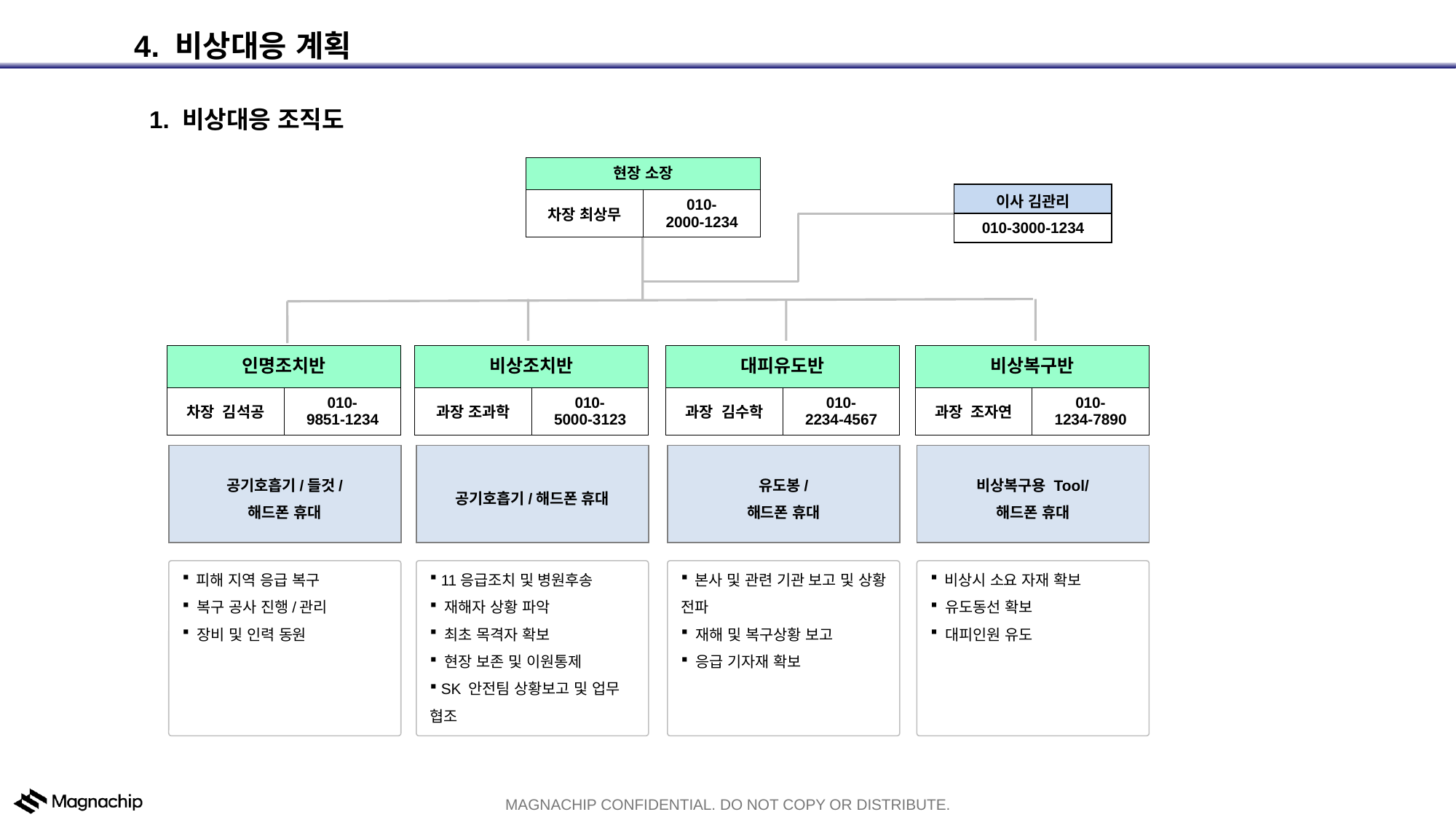

4. 비상대응 계획
1. 비상대응 조직도
| 현장 소장 |  |
| --- | --- |
| 차장 최상무 | 010- 2000-1234 |

| 이사 김관리 |
| --- |
| 010-3000-1234 |

| 인명조치반 |  |
| --- | --- |
| 차장 김석공 | 010- 9851-1234 |
| 비상조치반 |  |
| --- | --- |
| 과장 조과학 | 010- 5000-3123 |
| 대피유도반 |  |
| --- | --- |
| 과장 김수학 | 010- 2234-4567 |
| 비상복구반 |  |
| --- | --- |
| 과장 조자연 | 010- 1234-7890 |

공기호흡기/들것/
해드폰 휴대
공기호흡기/해드폰 휴대
유도봉/
해드폰 휴대
비상복구용 Tool/
해드폰 휴대
 피해 지역 응급 복구
 복구 공사 진행/관리
 장비 및 인력 동원
 11응급조치 및 병원후송
 재해자 상황 파악
 최초 목격자 확보
 현장 보존 및 이원통제
 SK 안전팀 상황보고 및 업무 협조
 본사 및 관련 기관 보고 및 상황 전파
 재해 및 복구상황 보고
 응급 기자재 확보
 비상시 소요 자재 확보
 유도동선 확보
 대피인원 유도